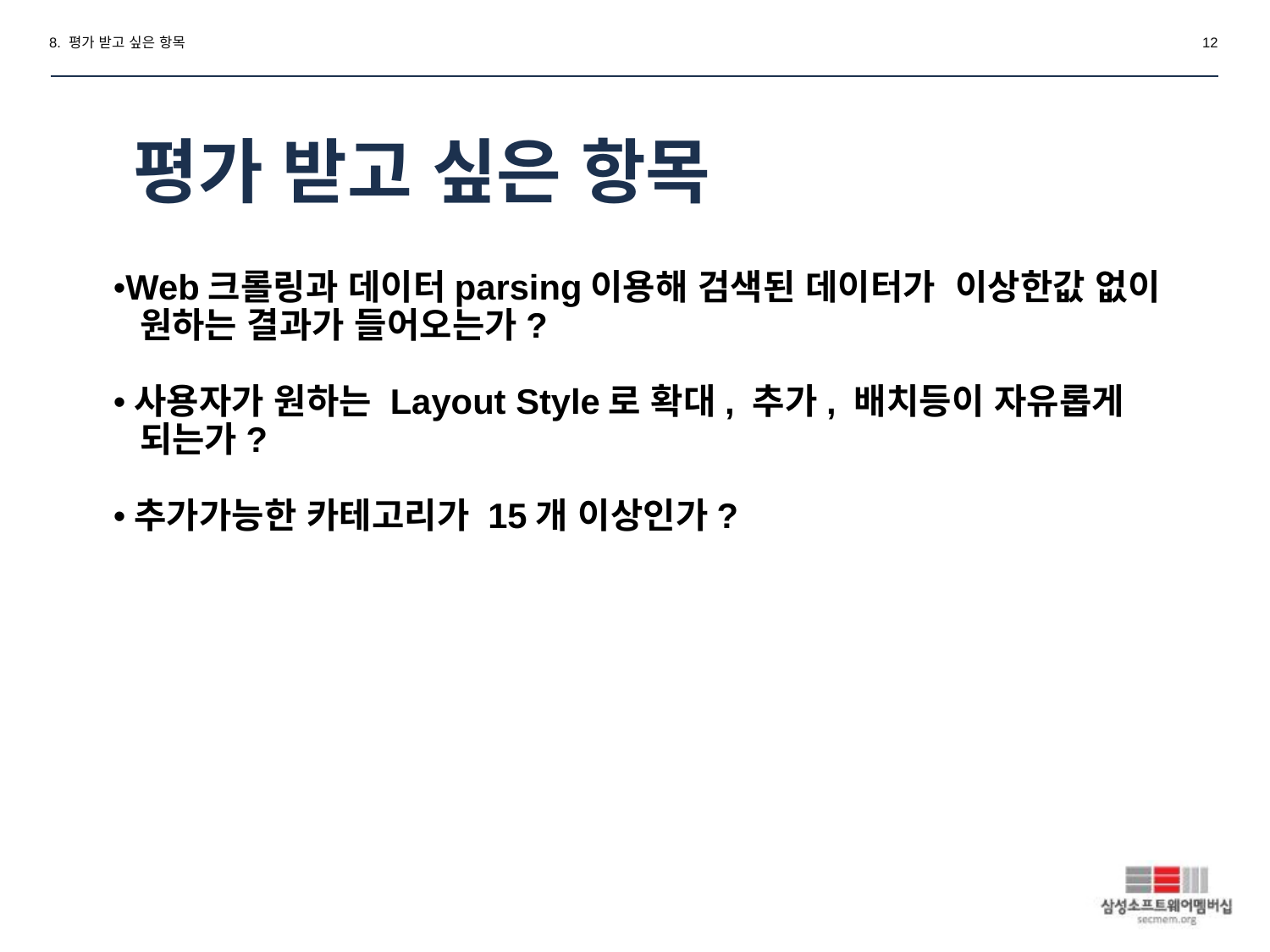

8. 평가 받고 싶은 항목
12
# 평가 받고 싶은 항목
•Web크롤링과 데이터parsing이용해 검색된 데이터가  이상한값 없이 원하는 결과가 들어오는가?

•사용자가 원하는 Layout Style로 확대, 추가, 배치등이 자유롭게 되는가?

•추가가능한 카테고리가 15개 이상인가?